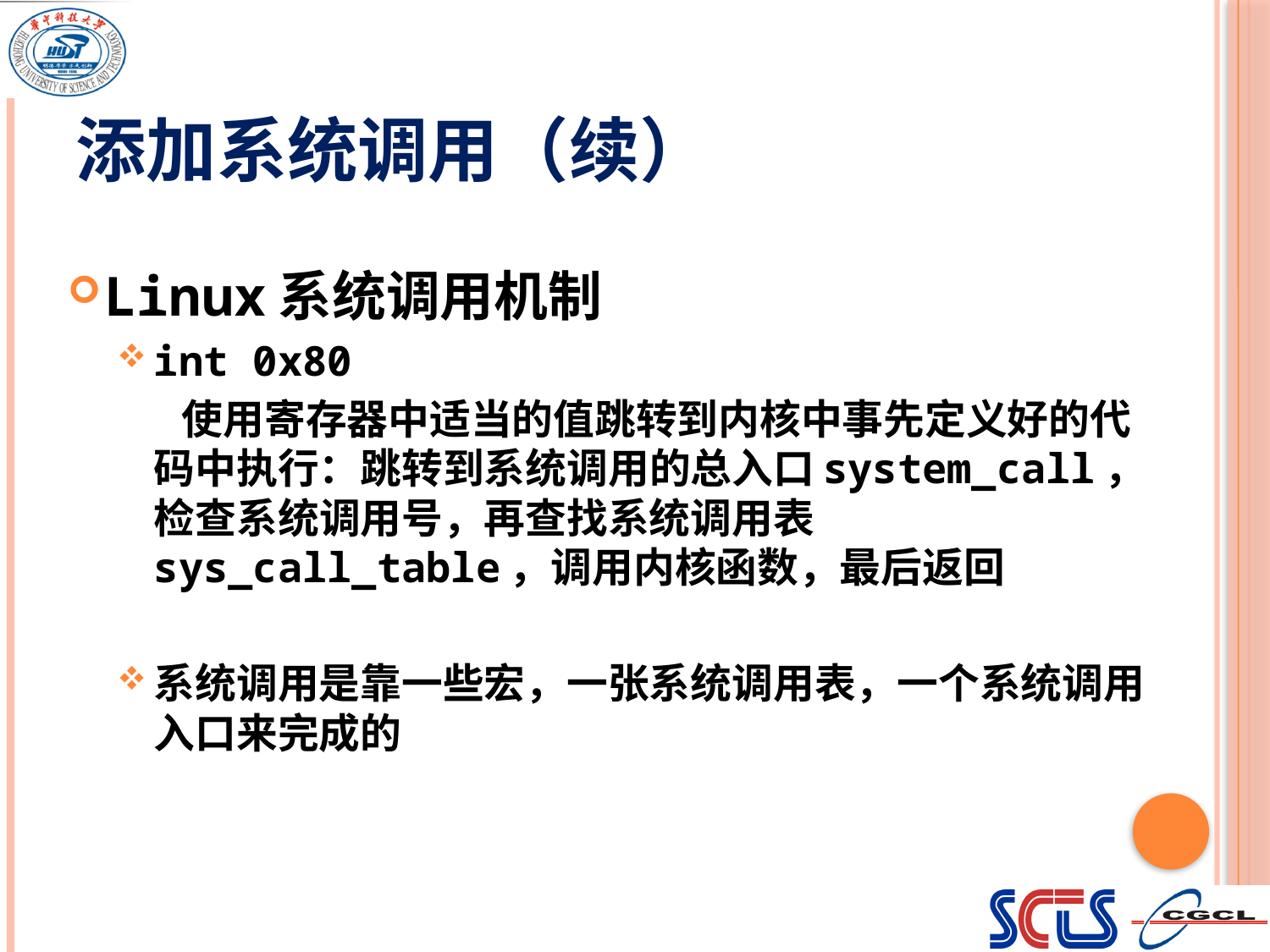

# 添加系统调用（续）
Linux系统调用机制
int 0x80
      使用寄存器中适当的值跳转到内核中事先定义好的代码中执行：跳转到系统调用的总入口system_call，检查系统调用号，再查找系统调用表sys_call_table，调用内核函数，最后返回

系统调用是靠一些宏，一张系统调用表，一个系统调用入口来完成的
26